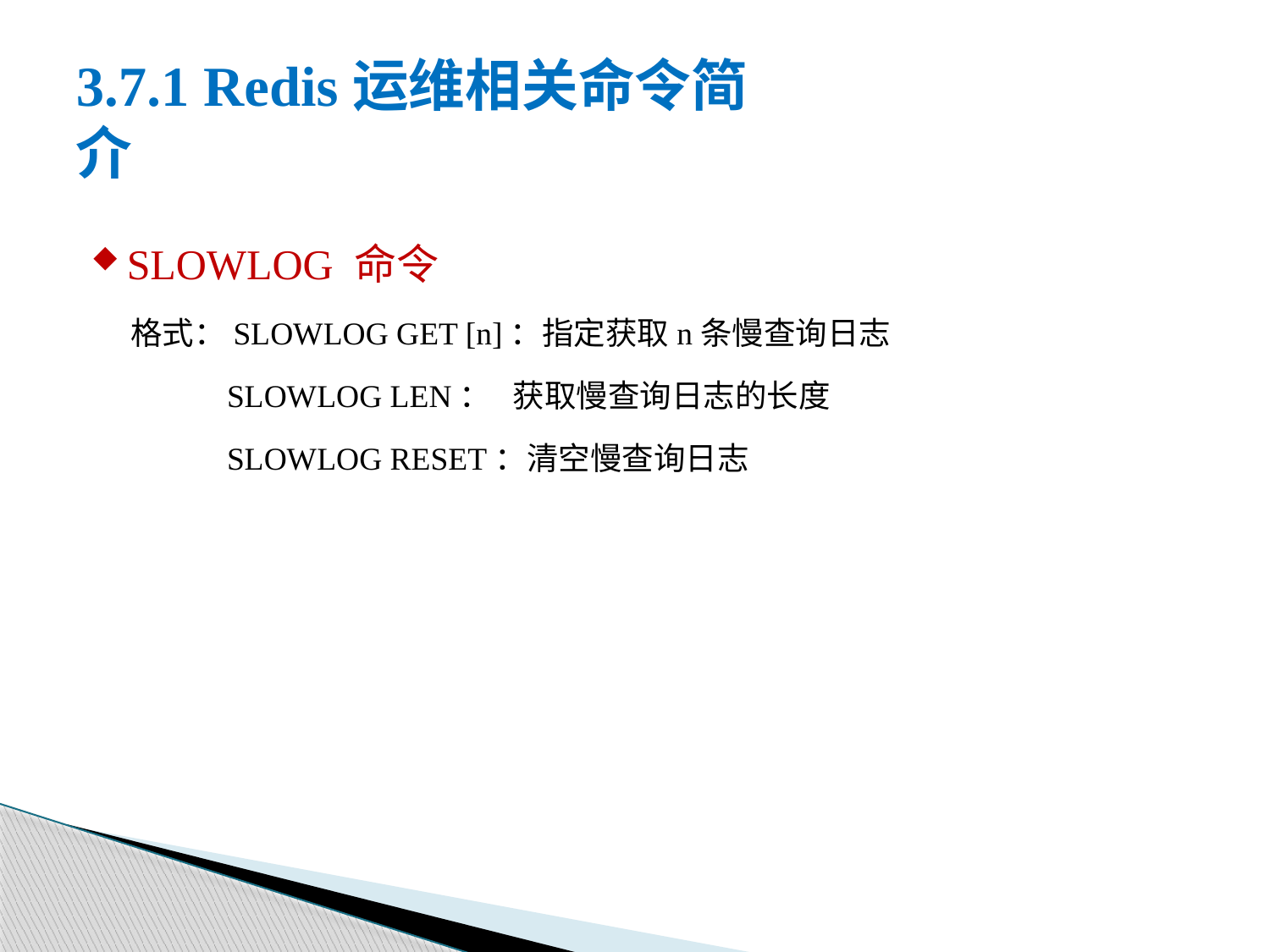

# 3.7.1 Redis运维相关命令简介
SLOWLOG 命令
格式：SLOWLOG GET [n]：指定获取n条慢查询日志
            SLOWLOG LEN：   获取慢查询日志的长度
            SLOWLOG RESET：清空慢查询日志